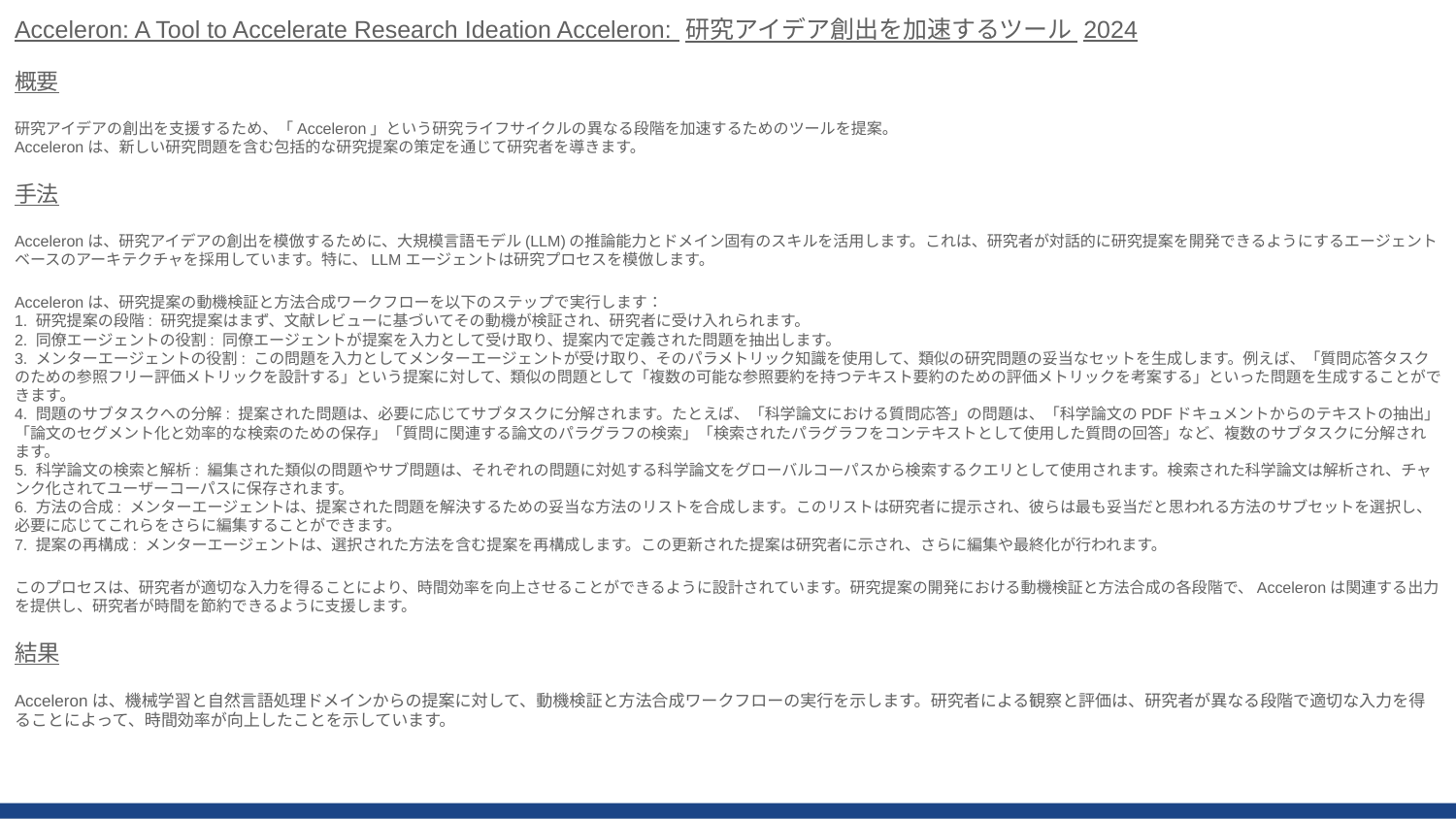

Acceleron: A Tool to Accelerate Research Ideation Acceleron: 研究アイデア創出を加速するツール 2024
概要
研究アイデアの創出を支援するため、「Acceleron」という研究ライフサイクルの異なる段階を加速するためのツールを提案。
Acceleronは、新しい研究問題を含む包括的な研究提案の策定を通じて研究者を導きます。
手法
Acceleronは、研究アイデアの創出を模倣するために、大規模言語モデル(LLM)の推論能力とドメイン固有のスキルを活用します。これは、研究者が対話的に研究提案を開発できるようにするエージェントベースのアーキテクチャを採用しています。特に、LLMエージェントは研究プロセスを模倣します。
Acceleronは、研究提案の動機検証と方法合成ワークフローを以下のステップで実行します：
1. 研究提案の段階: 研究提案はまず、文献レビューに基づいてその動機が検証され、研究者に受け入れられます。
2. 同僚エージェントの役割: 同僚エージェントが提案を入力として受け取り、提案内で定義された問題を抽出します。
3. メンターエージェントの役割: この問題を入力としてメンターエージェントが受け取り、そのパラメトリック知識を使用して、類似の研究問題の妥当なセットを生成します。例えば、「質問応答タスクのための参照フリー評価メトリックを設計する」という提案に対して、類似の問題として「複数の可能な参照要約を持つテキスト要約のための評価メトリックを考案する」といった問題を生成することができます。
4. 問題のサブタスクへの分解: 提案された問題は、必要に応じてサブタスクに分解されます。たとえば、「科学論文における質問応答」の問題は、「科学論文のPDFドキュメントからのテキストの抽出」「論文のセグメント化と効率的な検索のための保存」「質問に関連する論文のパラグラフの検索」「検索されたパラグラフをコンテキストとして使用した質問の回答」など、複数のサブタスクに分解されます。
5. 科学論文の検索と解析: 編集された類似の問題やサブ問題は、それぞれの問題に対処する科学論文をグローバルコーパスから検索するクエリとして使用されます。検索された科学論文は解析され、チャンク化されてユーザーコーパスに保存されます。
6. 方法の合成: メンターエージェントは、提案された問題を解決するための妥当な方法のリストを合成します。このリストは研究者に提示され、彼らは最も妥当だと思われる方法のサブセットを選択し、必要に応じてこれらをさらに編集することができます。
7. 提案の再構成: メンターエージェントは、選択された方法を含む提案を再構成します。この更新された提案は研究者に示され、さらに編集や最終化が行われます​​。
このプロセスは、研究者が適切な入力を得ることにより、時間効率を向上させることができるように設計されています。研究提案の開発における動機検証と方法合成の各段階で、Acceleronは関連する出力を提供し、研究者が時間を節約できるように支援します。
結果
Acceleronは、機械学習と自然言語処理ドメインからの提案に対して、動機検証と方法合成ワークフローの実行を示します。研究者による観察と評価は、研究者が異なる段階で適切な入力を得ることによって、時間効率が向上したことを示しています。